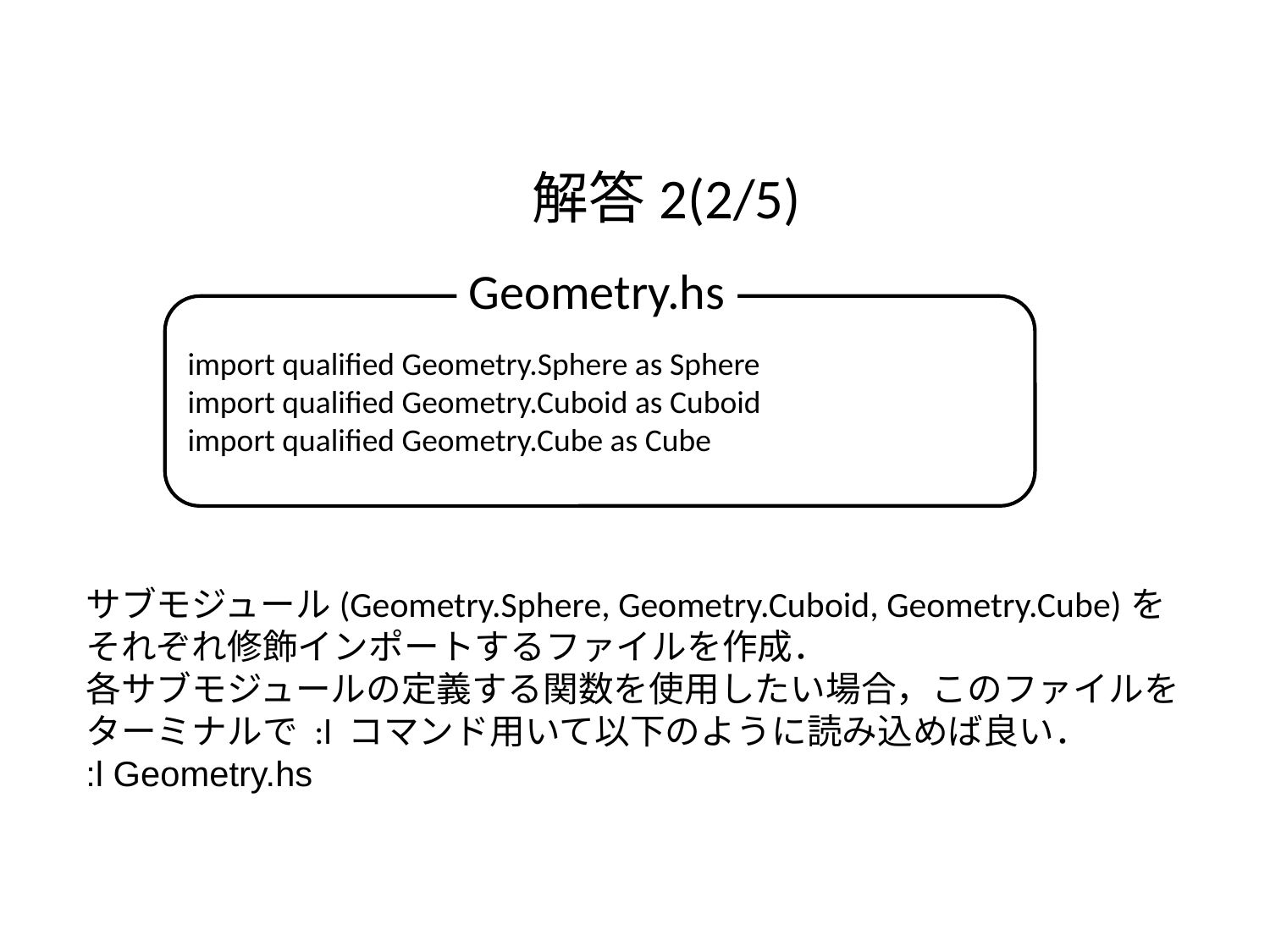

解答2(2/5)
Geometry.hs
import qualified Geometry.Sphere as Sphere
import qualified Geometry.Cuboid as Cuboid
import qualified Geometry.Cube as Cube
サブモジュール(Geometry.Sphere, Geometry.Cuboid, Geometry.Cube)を
それぞれ修飾インポートするファイルを作成．
各サブモジュールの定義する関数を使用したい場合，このファイルを
ターミナルで :l コマンド用いて以下のように読み込めば良い．
:l Geometry.hs